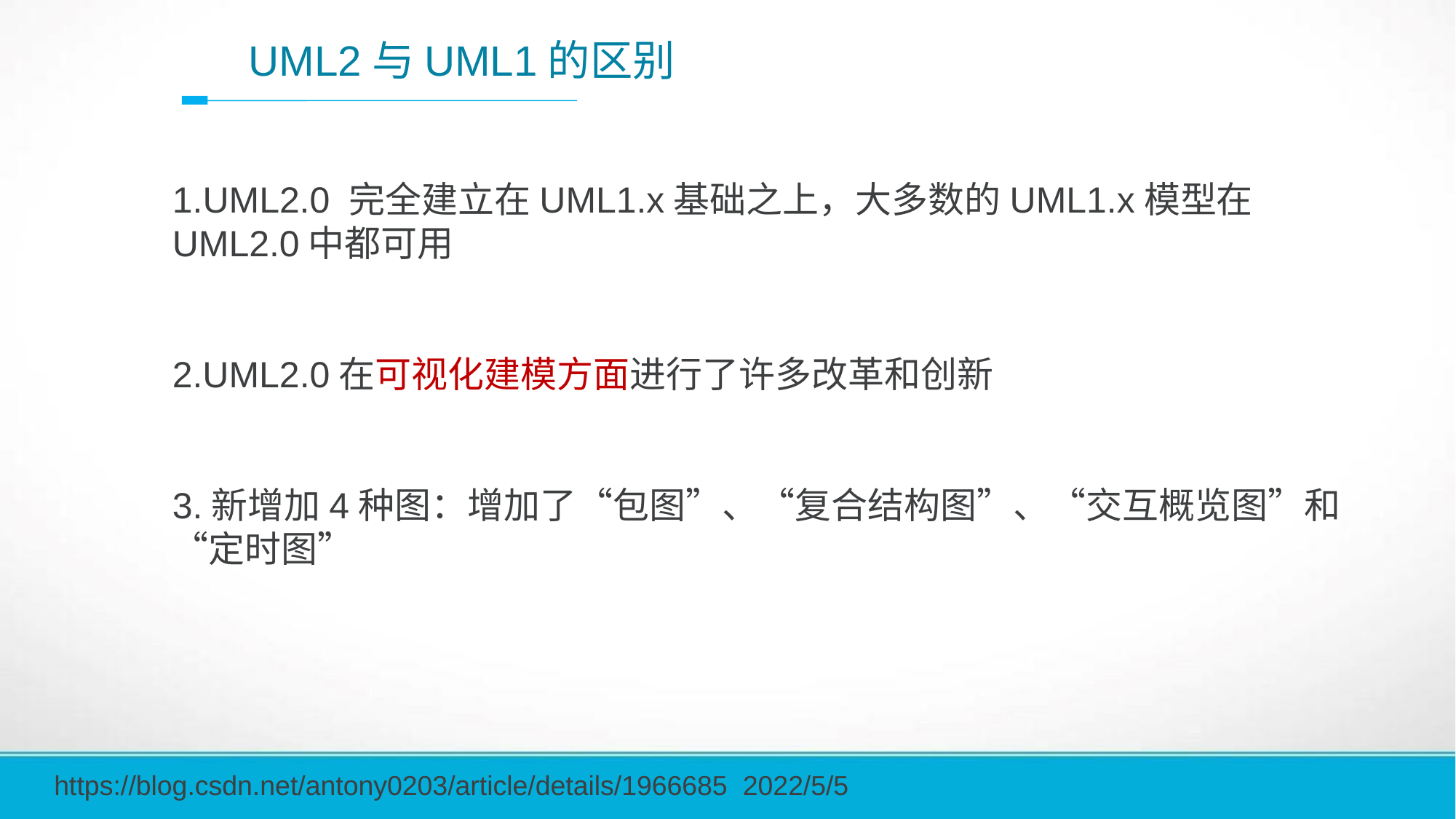

# UML2与UML1的区别
1.UML2.0 完全建立在UML1.x基础之上，大多数的UML1.x模型在UML2.0中都可用

2.UML2.0在可视化建模方面进行了许多改革和创新

3.新增加4种图：增加了“包图”、“复合结构图”、“交互概览图”和“定时图”

https://blog.csdn.net/antony0203/article/details/1966685  2022/5/5